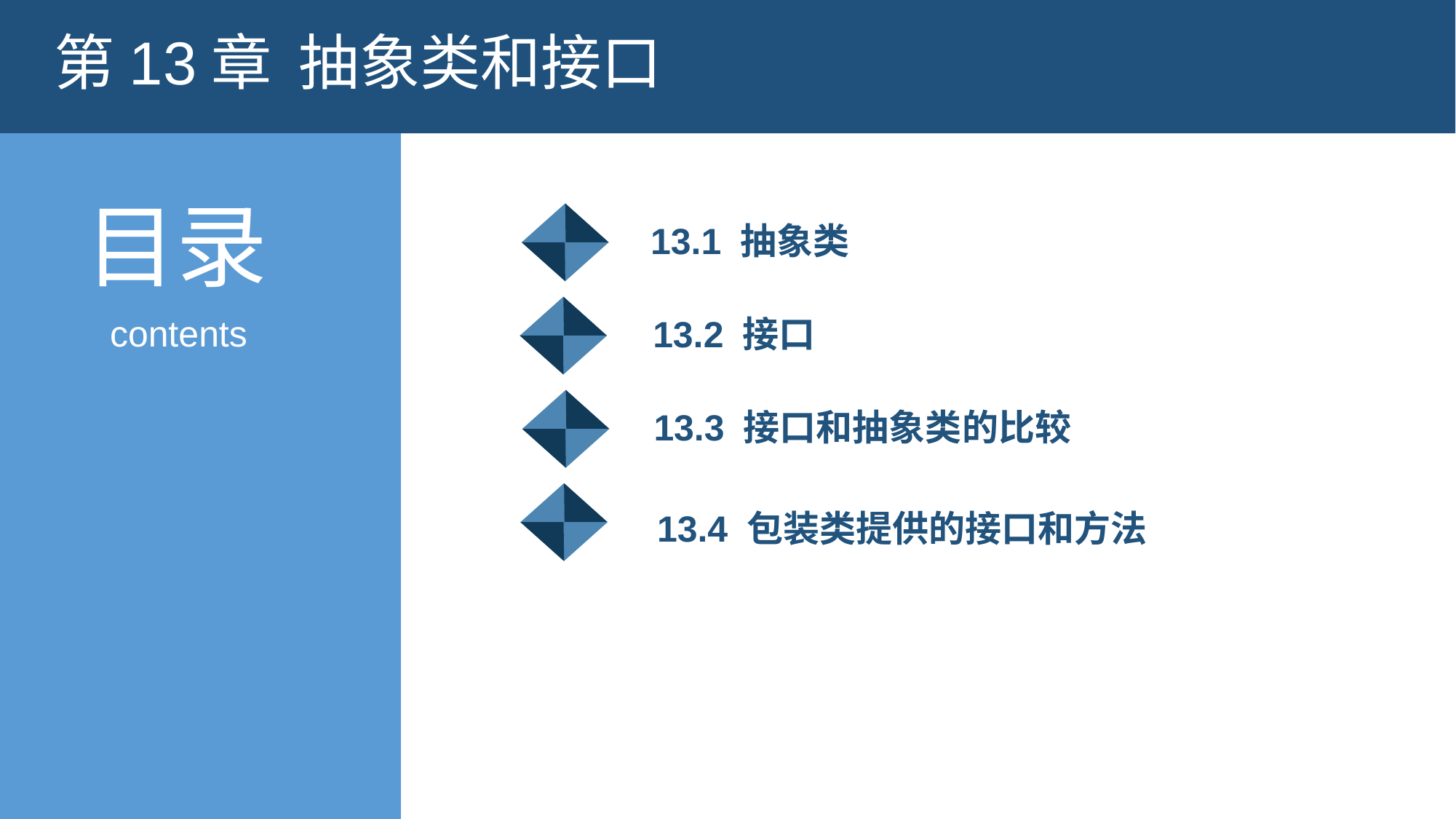

第13章  抽象类和接口

13.1 抽象类

13.2 接口

13.3 接口和抽象类的比较

13.4 包装类提供的接口和方法